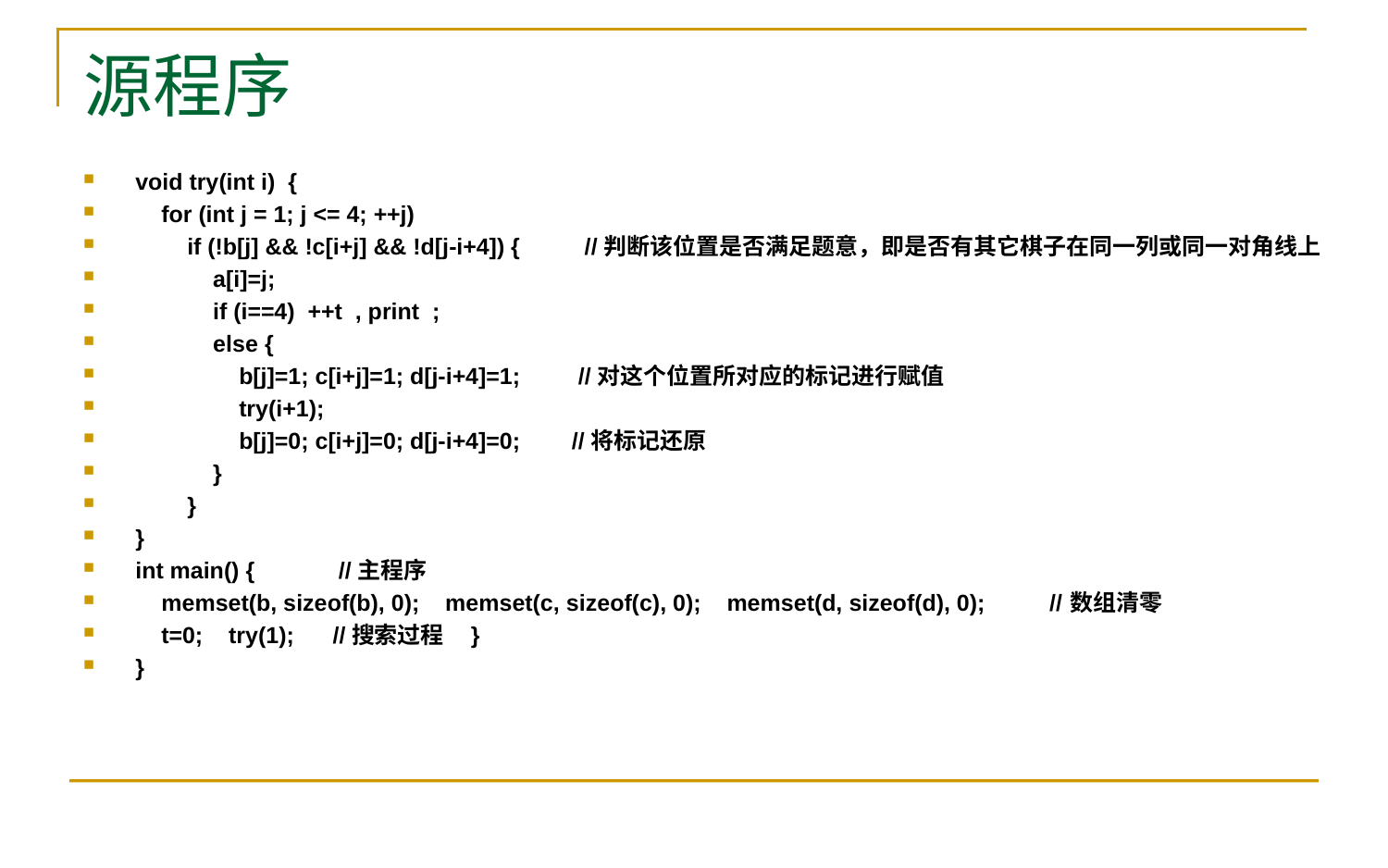

# 源程序
void try(int i)  {
    for (int j = 1; j <= 4; ++j)
        if (!b[j] && !c[i+j] && !d[j-i+4]) {          //判断该位置是否满足题意，即是否有其它棋子在同一列或同一对角线上
            a[i]=j;
            if (i==4)  ++t  , print  ;
            else {
                b[j]=1; c[i+j]=1; d[j-i+4]=1;         //对这个位置所对应的标记进行赋值
                try(i+1);
                b[j]=0; c[i+j]=0; d[j-i+4]=0;        //将标记还原
            }
        }
}
int main() {             //主程序
    memset(b, sizeof(b), 0);    memset(c, sizeof(c), 0);    memset(d, sizeof(d), 0);          //数组清零
    t=0;    try(1);      //搜索过程    }
}